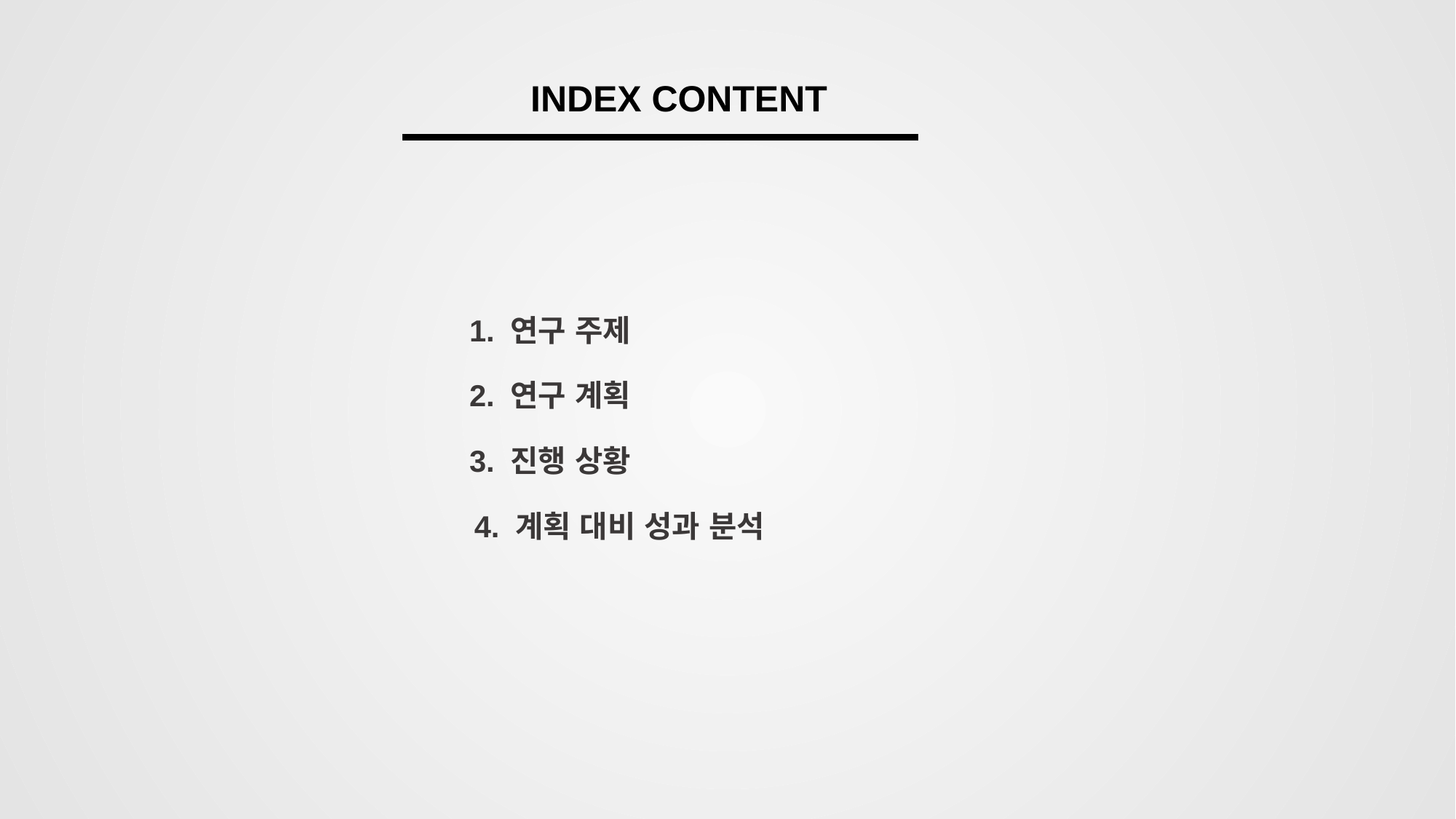

INDEX CONTENT
1. 연구 주제
2. 연구 계획
3. 진행 상황
4. 계획 대비 성과 분석